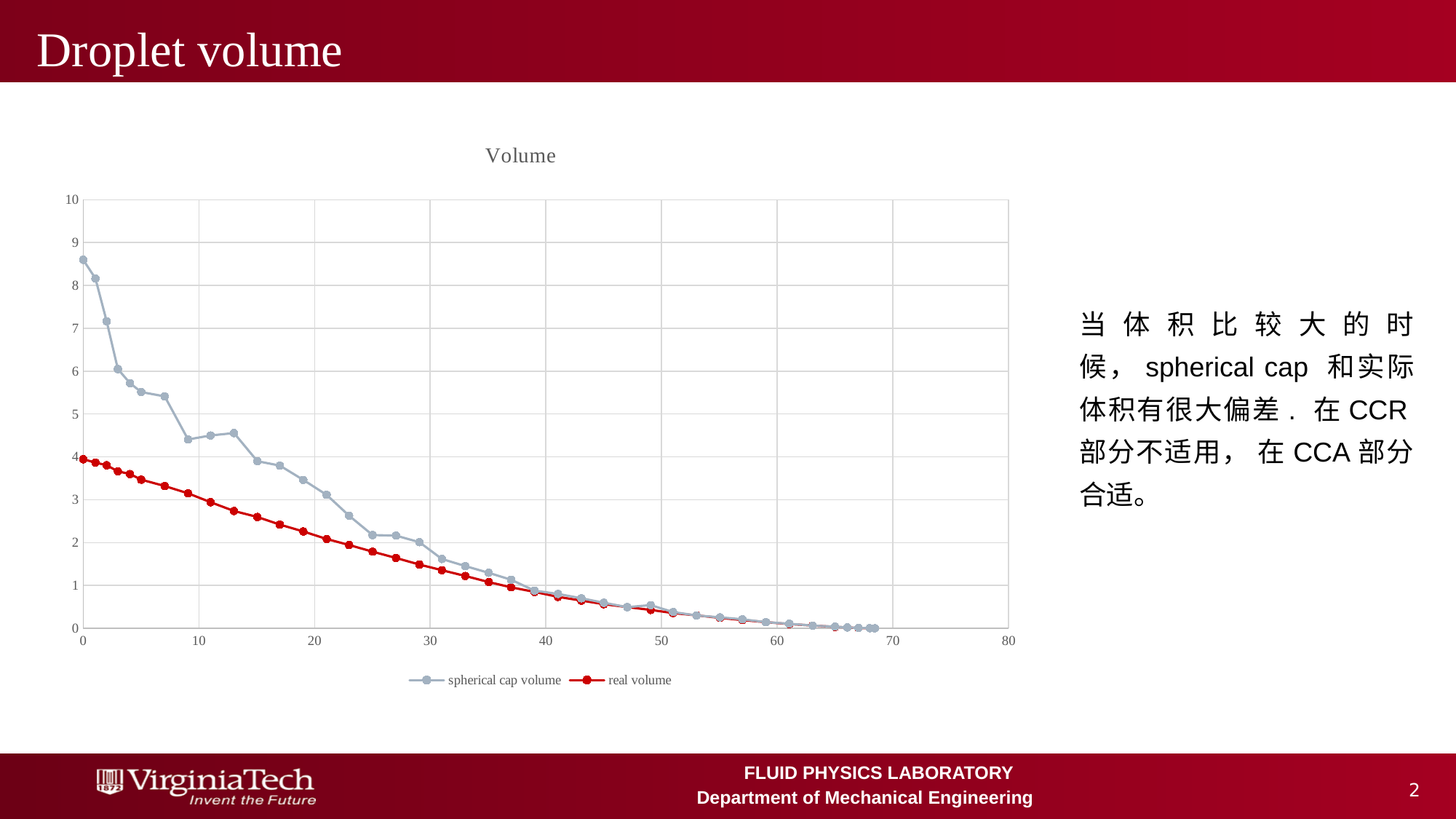

# Droplet volume

### Chart: Volume

| Category | spherical cap volume | real volume |
|---|---|---|
当体积比较大的时候，spherical cap 和实际体积有很大偏差. 在CCR部分不适用， 在CCA部分合适。
 2